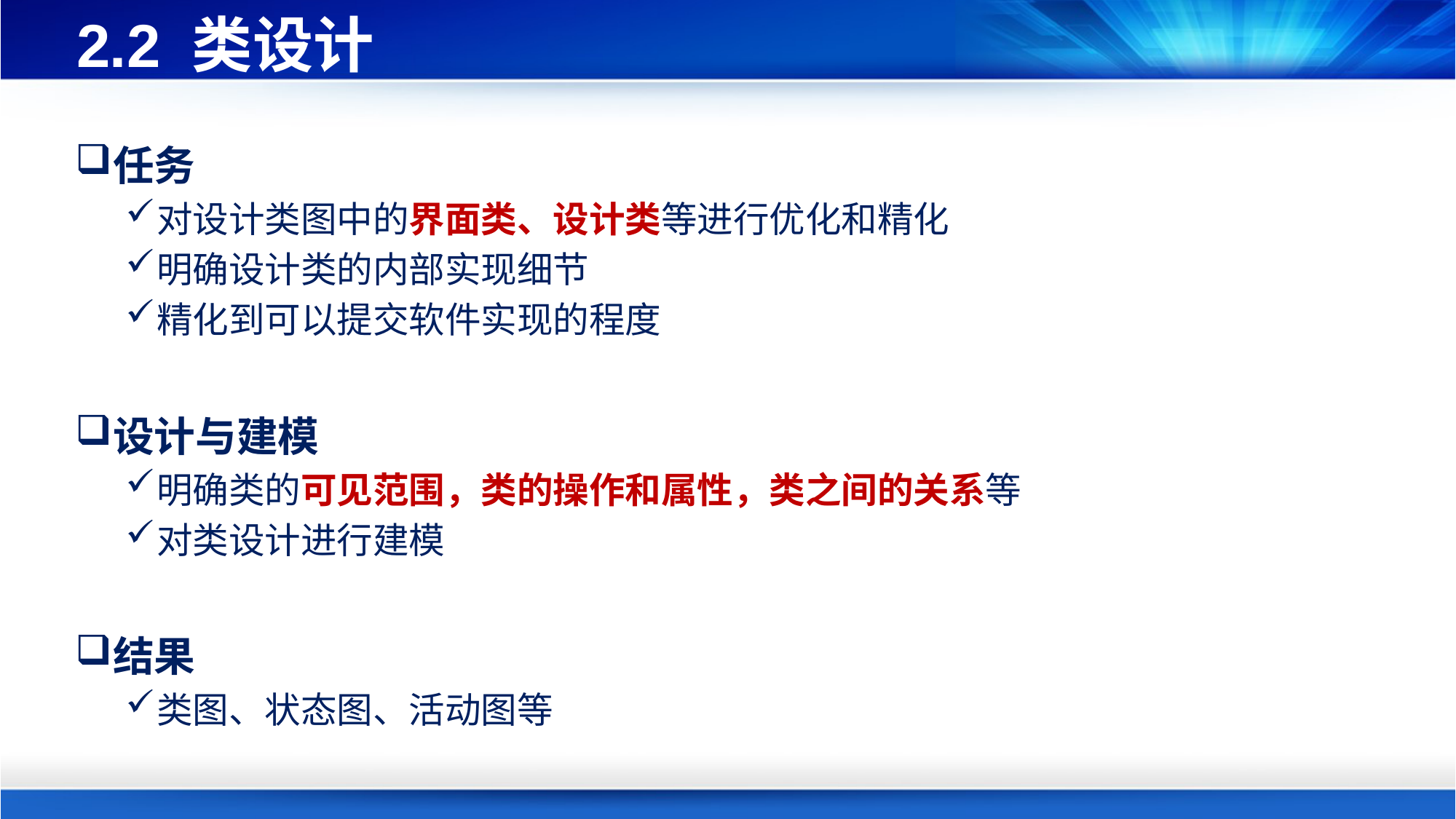

# 2.2 类设计
任务
对设计类图中的界面类、设计类等进行优化和精化
明确设计类的内部实现细节
精化到可以提交软件实现的程度

设计与建模
明确类的可见范围，类的操作和属性，类之间的关系等
对类设计进行建模

结果
类图、状态图、活动图等